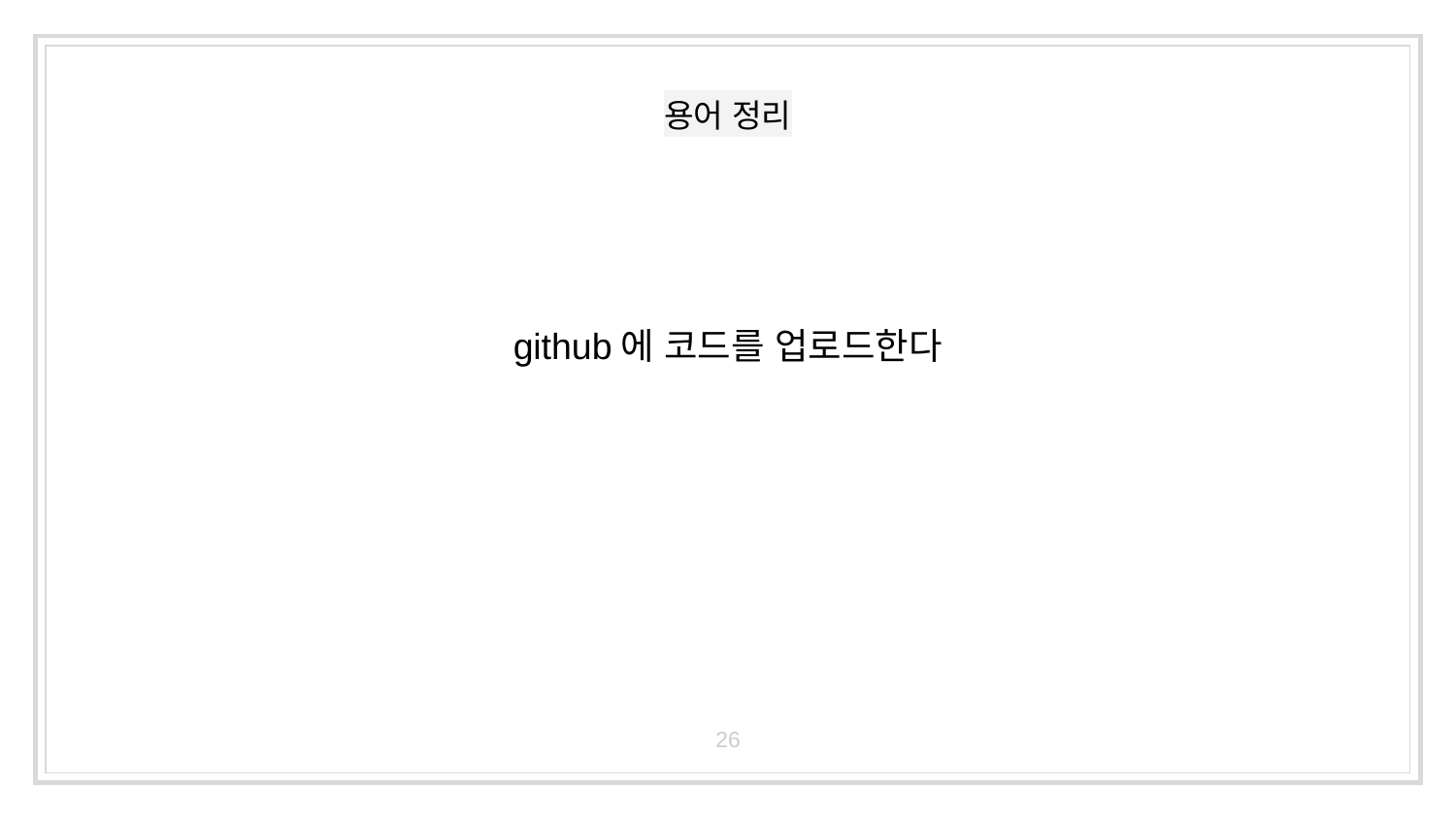

# 용어 정리
github에 코드를 업로드한다
26